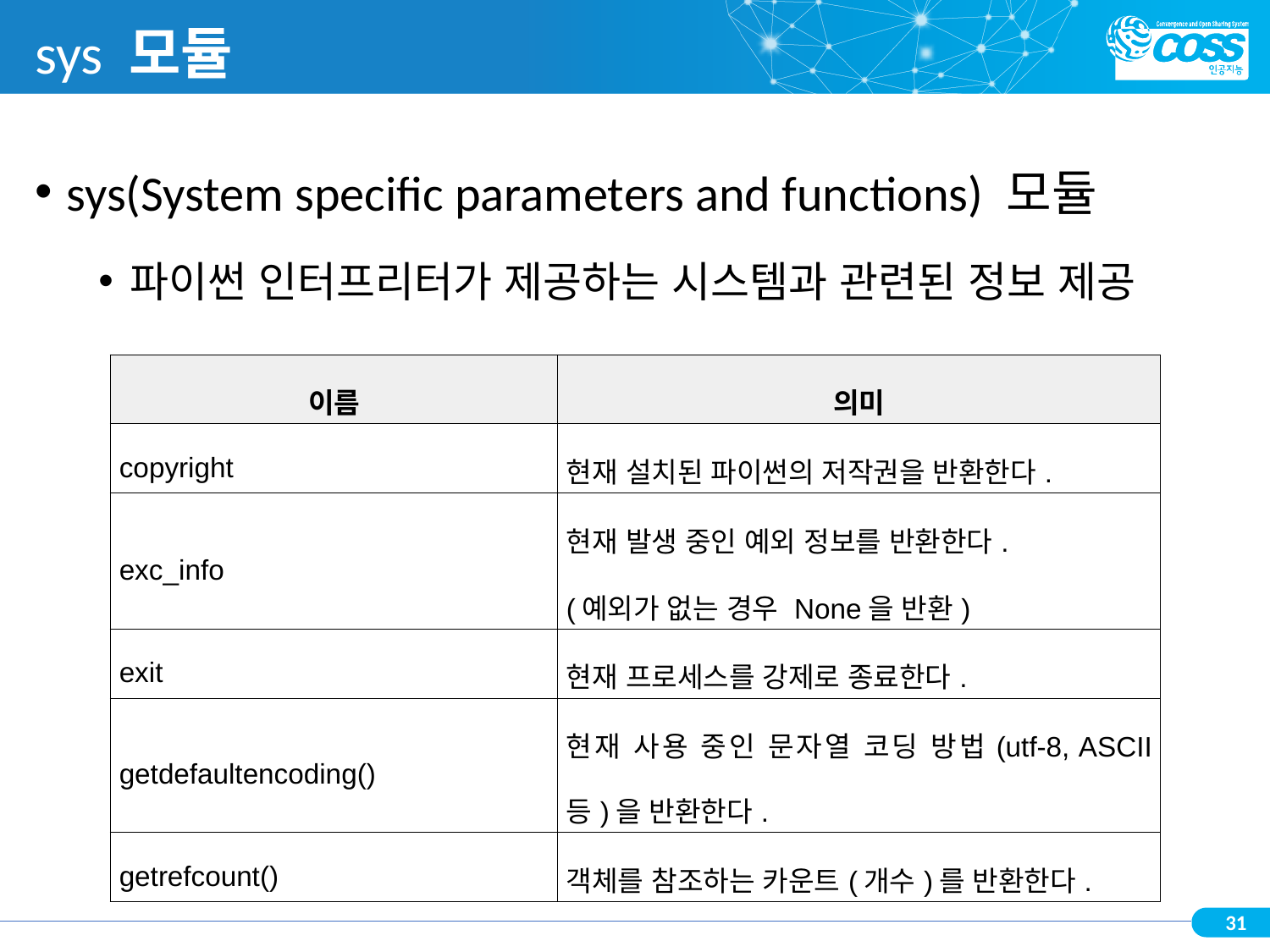

# sys 모듈
sys(System specific parameters and functions) 모듈
파이썬 인터프리터가 제공하는 시스템과 관련된 정보 제공
| 이름 | 의미 |
| --- | --- |
| copyright | 현재 설치된 파이썬의 저작권을 반환한다. |
| exc\_info | 현재 발생 중인 예외 정보를 반환한다. (예외가 없는 경우 None을 반환) |
| exit | 현재 프로세스를 강제로 종료한다. |
| getdefaultencoding() | 현재 사용 중인 문자열 코딩 방법(utf-8, ASCII 등)을 반환한다. |
| getrefcount() | 객체를 참조하는 카운트(개수)를 반환한다. |
31